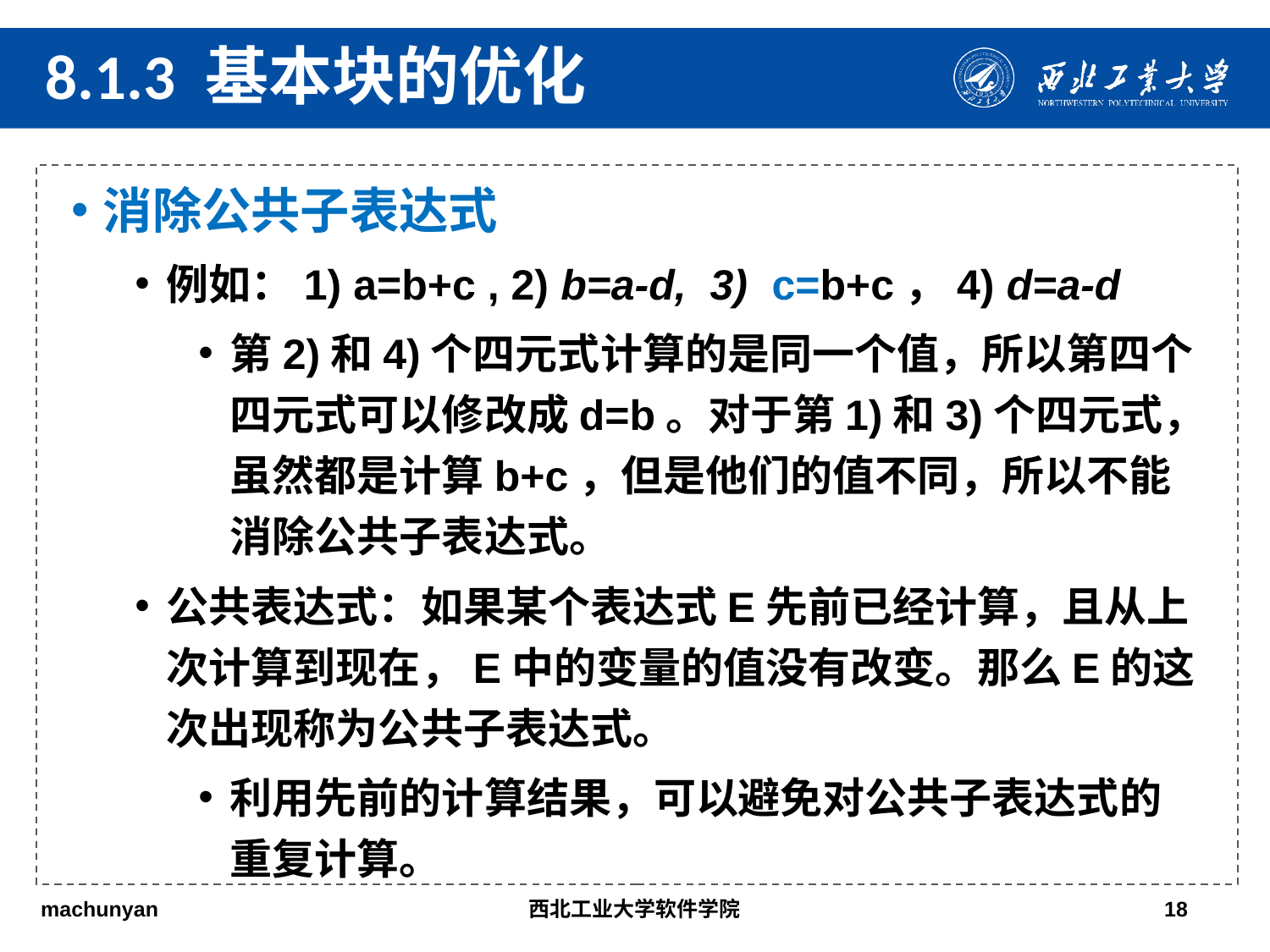

8.1.3 基本块的优化
消除公共子表达式
例如：1) a=b+c , 2) b=a-d,  3)  c=b+c，4) d=a-d
第2)和4)个四元式计算的是同一个值，所以第四个四元式可以修改成d=b。对于第1)和3)个四元式，虽然都是计算b+c，但是他们的值不同，所以不能消除公共子表达式。
公共表达式：如果某个表达式E先前已经计算，且从上次计算到现在，E中的变量的值没有改变。那么E的这次出现称为公共子表达式。
利用先前的计算结果，可以避免对公共子表达式的重复计算。